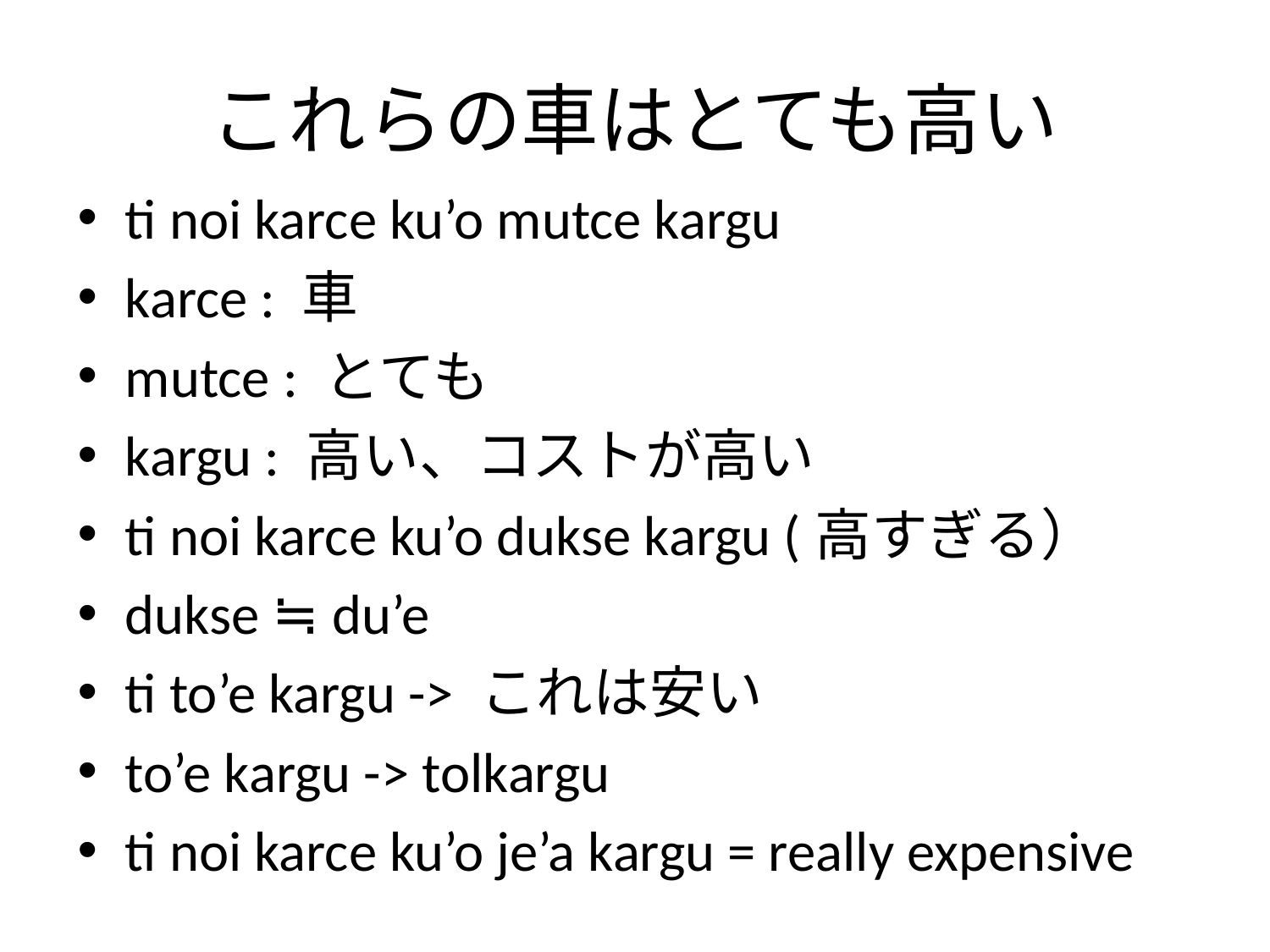

# これらの車はとても高い
ti noi karce ku’o mutce kargu
karce : 車
mutce : とても
kargu : 高い、コストが高い
ti noi karce ku’o dukse kargu (高すぎる）
dukse ≒ du’e
ti to’e kargu -> これは安い
to’e kargu -> tolkargu
ti noi karce ku’o je’a kargu = really expensive